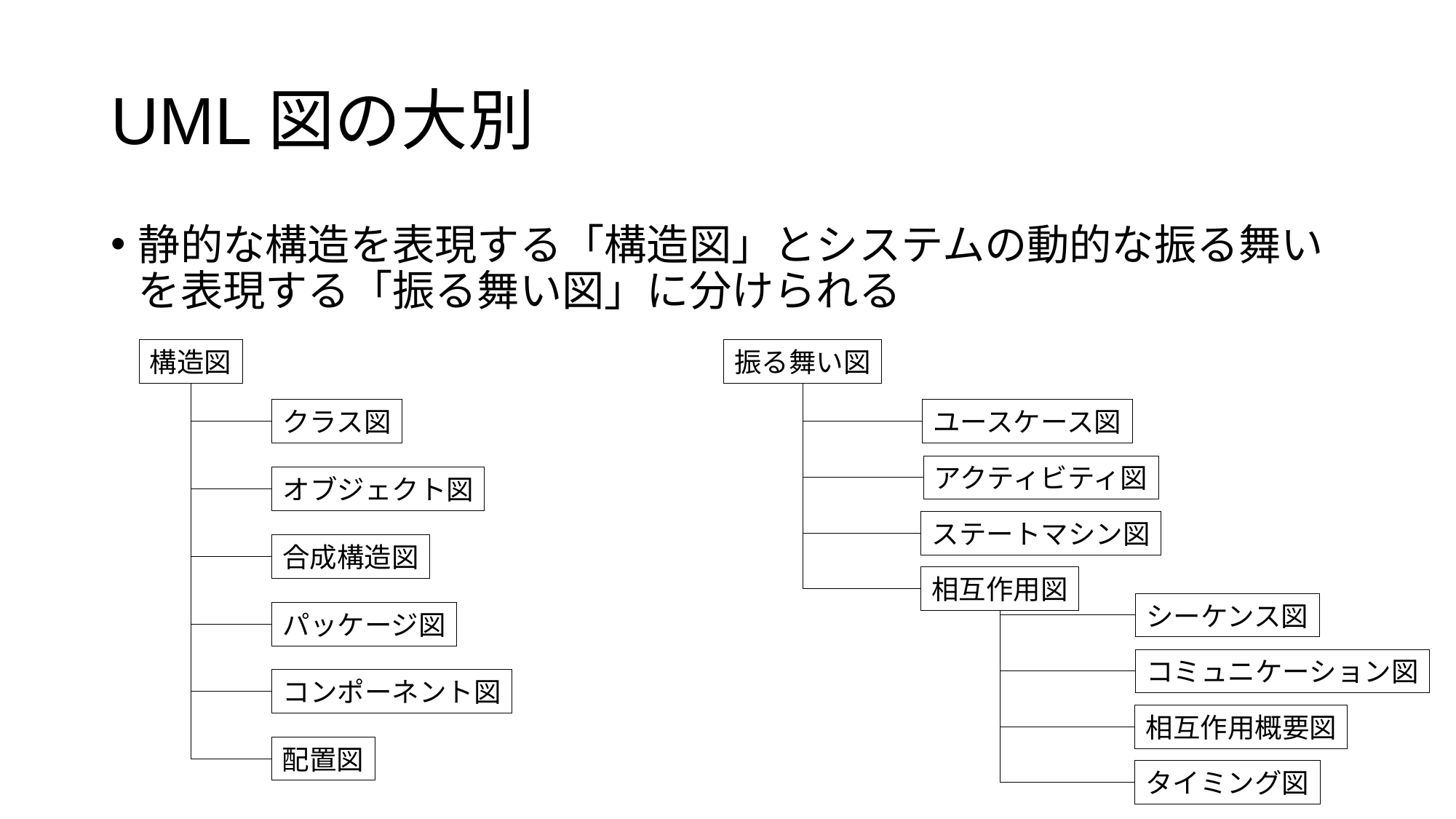

# UML図の大別
静的な構造を表現する「構造図」とシステムの動的な振る舞いを表現する「振る舞い図」に分けられる
構造図
振る舞い図
クラス図
ユースケース図
アクティビティ図
オブジェクト図
ステートマシン図
合成構造図
相互作用図
シーケンス図
パッケージ図
コミュニケーション図
コンポーネント図
相互作用概要図
配置図
タイミング図